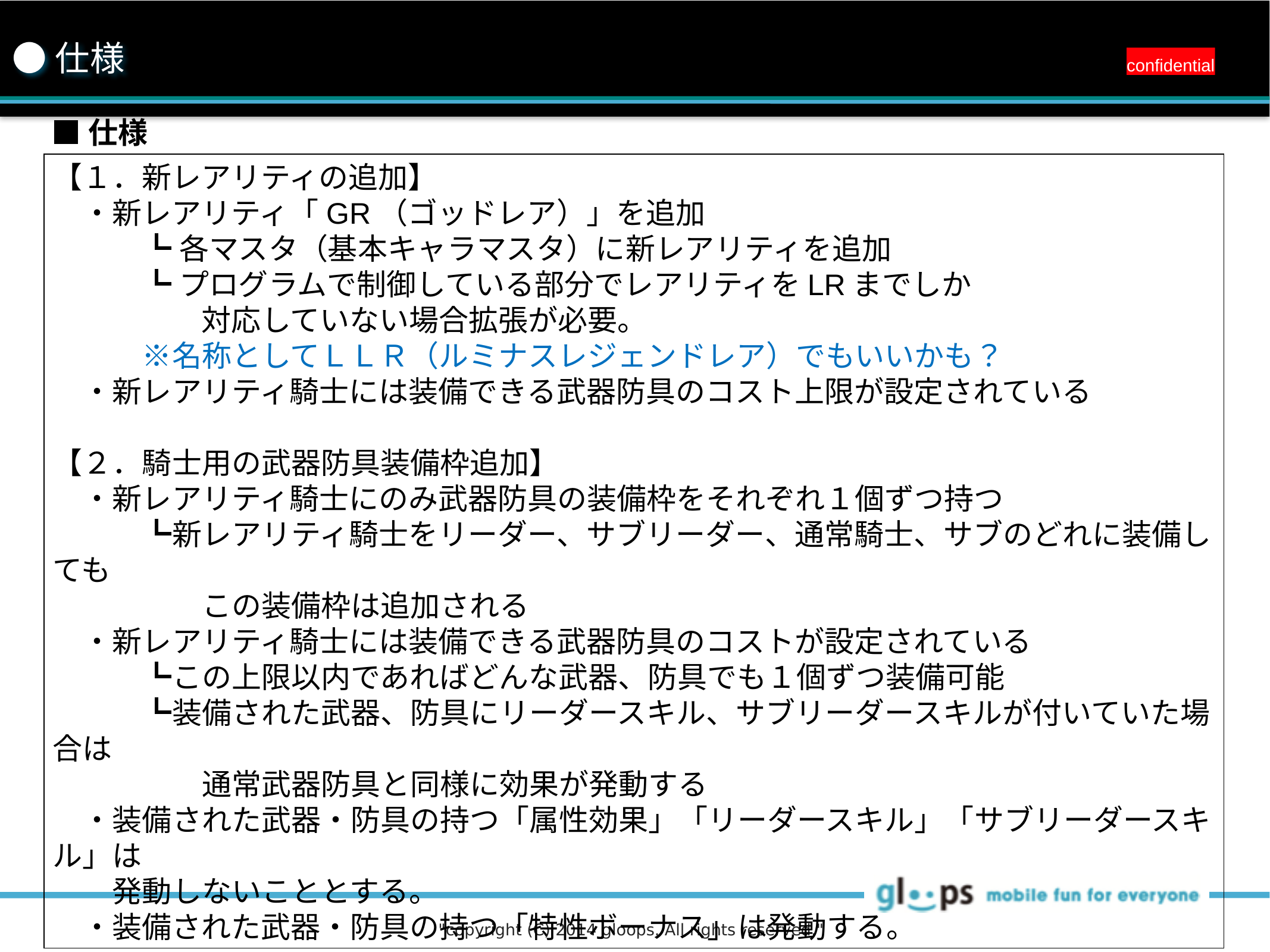

●仕様
confidential
■仕様
【１．新レアリティの追加】
　・新レアリティ「GR（ゴッドレア）」を追加
	┗各マスタ（基本キャラマスタ）に新レアリティを追加
	┗プログラムで制御している部分でレアリティをLRまでしか
	　　対応していない場合拡張が必要。
　　　※名称としてＬＬＲ（ルミナスレジェンドレア）でもいいかも？
　・新レアリティ騎士には装備できる武器防具のコスト上限が設定されている

【２．騎士用の武器防具装備枠追加】
　・新レアリティ騎士にのみ武器防具の装備枠をそれぞれ１個ずつ持つ
　　　┗新レアリティ騎士をリーダー、サブリーダー、通常騎士、サブのどれに装備しても
　　　　　この装備枠は追加される
　・新レアリティ騎士には装備できる武器防具のコストが設定されている
　　　┗この上限以内であればどんな武器、防具でも１個ずつ装備可能
　　　┗装備された武器、防具にリーダースキル、サブリーダースキルが付いていた場合は
　　　　　通常武器防具と同様に効果が発動する
　・装備された武器・防具の持つ「属性効果」「リーダースキル」「サブリーダースキル」は
　　発動しないこととする。
　・装備された武器・防具の持つ「特性ボーナス」は発動する。